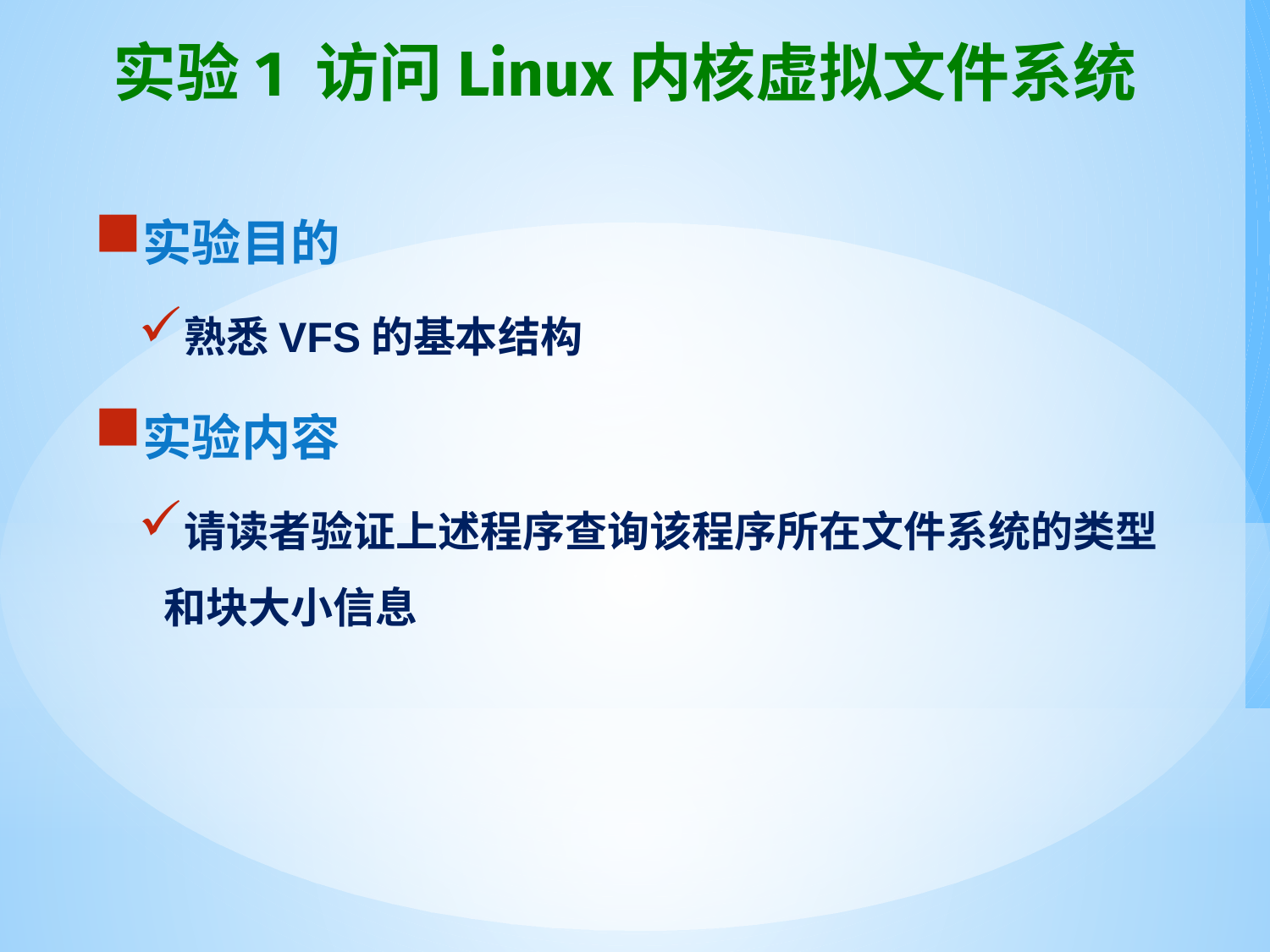

# 实验1 访问Linux内核虚拟文件系统
实验目的
熟悉VFS的基本结构
实验内容
请读者验证上述程序查询该程序所在文件系统的类型和块大小信息